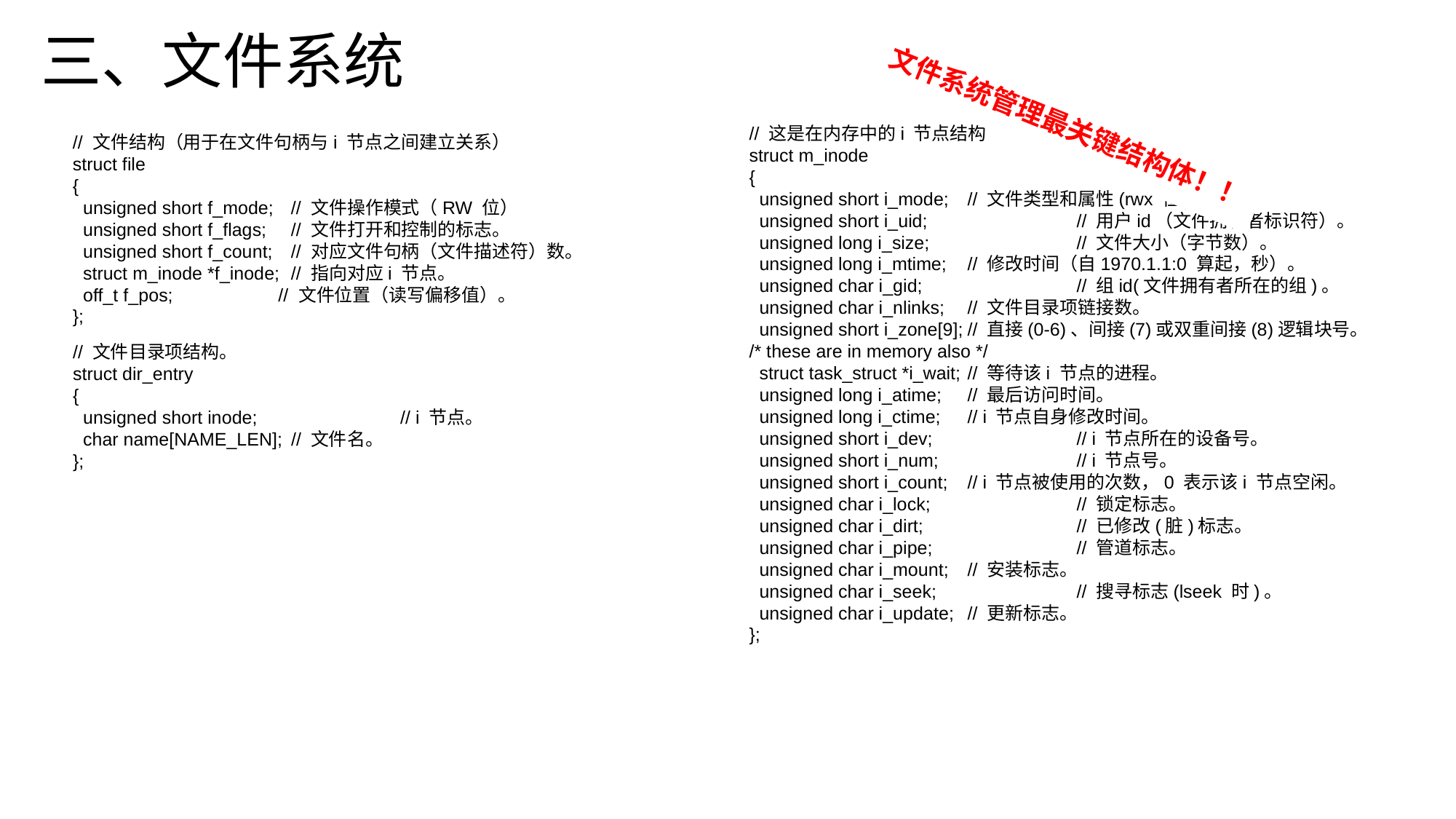

# 三、文件系统
文件系统管理最关键结构体！！
// 这是在内存中的i 节点结构
struct m_inode
{
  unsigned short i_mode;	// 文件类型和属性(rwx 位)。
  unsigned short i_uid;		// 用户id（文件拥有者标识符）。
  unsigned long i_size;		// 文件大小（字节数）。
  unsigned long i_mtime;	// 修改时间（自1970.1.1:0 算起，秒）。
  unsigned char i_gid;		// 组id(文件拥有者所在的组)。
  unsigned char i_nlinks;	// 文件目录项链接数。
  unsigned short i_zone[9];	// 直接(0-6)、间接(7)或双重间接(8)逻辑块号。
/* these are in memory also */
  struct task_struct *i_wait;	// 等待该i 节点的进程。
  unsigned long i_atime;	// 最后访问时间。
  unsigned long i_ctime;	// i 节点自身修改时间。
  unsigned short i_dev;		// i 节点所在的设备号。
  unsigned short i_num;		// i 节点号。
  unsigned short i_count;	// i 节点被使用的次数，0 表示该i 节点空闲。
  unsigned char i_lock;		// 锁定标志。
  unsigned char i_dirt;		// 已修改(脏)标志。
  unsigned char i_pipe;		// 管道标志。
  unsigned char i_mount;	// 安装标志。
  unsigned char i_seek;		// 搜寻标志(lseek 时)。
  unsigned char i_update;	// 更新标志。
};

// 文件结构（用于在文件句柄与i 节点之间建立关系）
struct file
{
  unsigned short f_mode;	// 文件操作模式（RW 位）
  unsigned short f_flags;	// 文件打开和控制的标志。
  unsigned short f_count;	// 对应文件句柄（文件描述符）数。
  struct m_inode *f_inode;	// 指向对应i 节点。
  off_t f_pos;	                   // 文件位置（读写偏移值）。
};

// 文件目录项结构。
struct dir_entry
{
  unsigned short inode;		// i 节点。
  char name[NAME_LEN];	// 文件名。
};